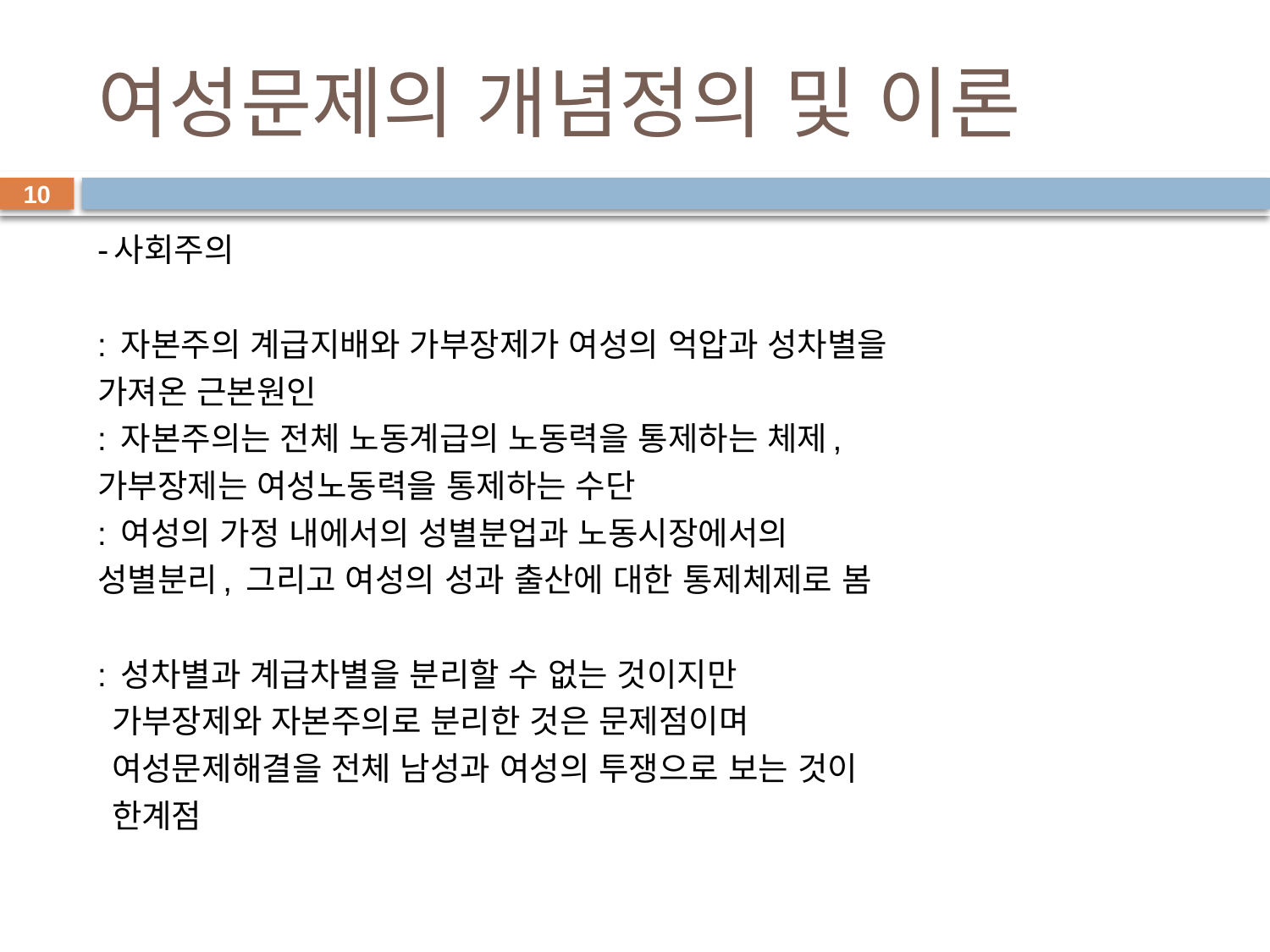

# 여성문제의 개념정의 및 이론
10
-사회주의

: 자본주의 계급지배와 가부장제가 여성의 억압과 성차별을
가져온 근본원인
: 자본주의는 전체 노동계급의 노동력을 통제하는 체제,
가부장제는 여성노동력을 통제하는 수단
: 여성의 가정 내에서의 성별분업과 노동시장에서의
성별분리, 그리고 여성의 성과 출산에 대한 통제체제로 봄

: 성차별과 계급차별을 분리할 수 없는 것이지만
 가부장제와 자본주의로 분리한 것은 문제점이며
 여성문제해결을 전체 남성과 여성의 투쟁으로 보는 것이
 한계점